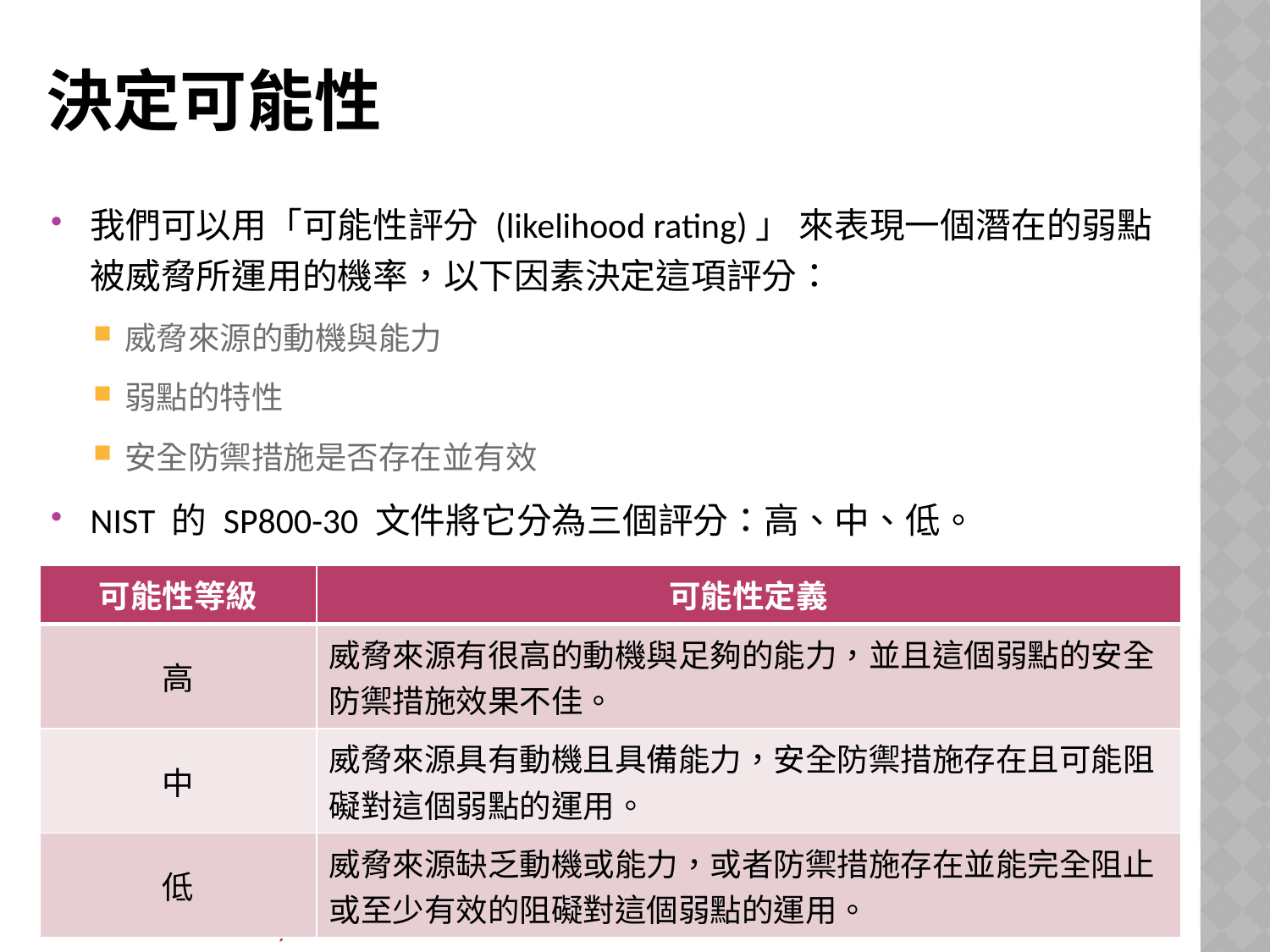

# 決定可能性
我們可以用「可能性評分 (likelihood rating)」 來表現一個潛在的弱點被威脅所運用的機率，以下因素決定這項評分：
威脅來源的動機與能力
弱點的特性
安全防禦措施是否存在並有效
NIST 的 SP800-30 文件將它分為三個評分：高、中、低。
| 可能性等級 | 可能性定義 |
| --- | --- |
| 高 | 威脅來源有很高的動機與足夠的能力，並且這個弱點的安全防禦措施效果不佳。 |
| 中 | 威脅來源具有動機且具備能力，安全防禦措施存在且可能阻礙對這個弱點的運用。 |
| 低 | 威脅來源缺乏動機或能力，或者防禦措施存在並能完全阻止或至少有效的阻礙對這個弱點的運用。 |